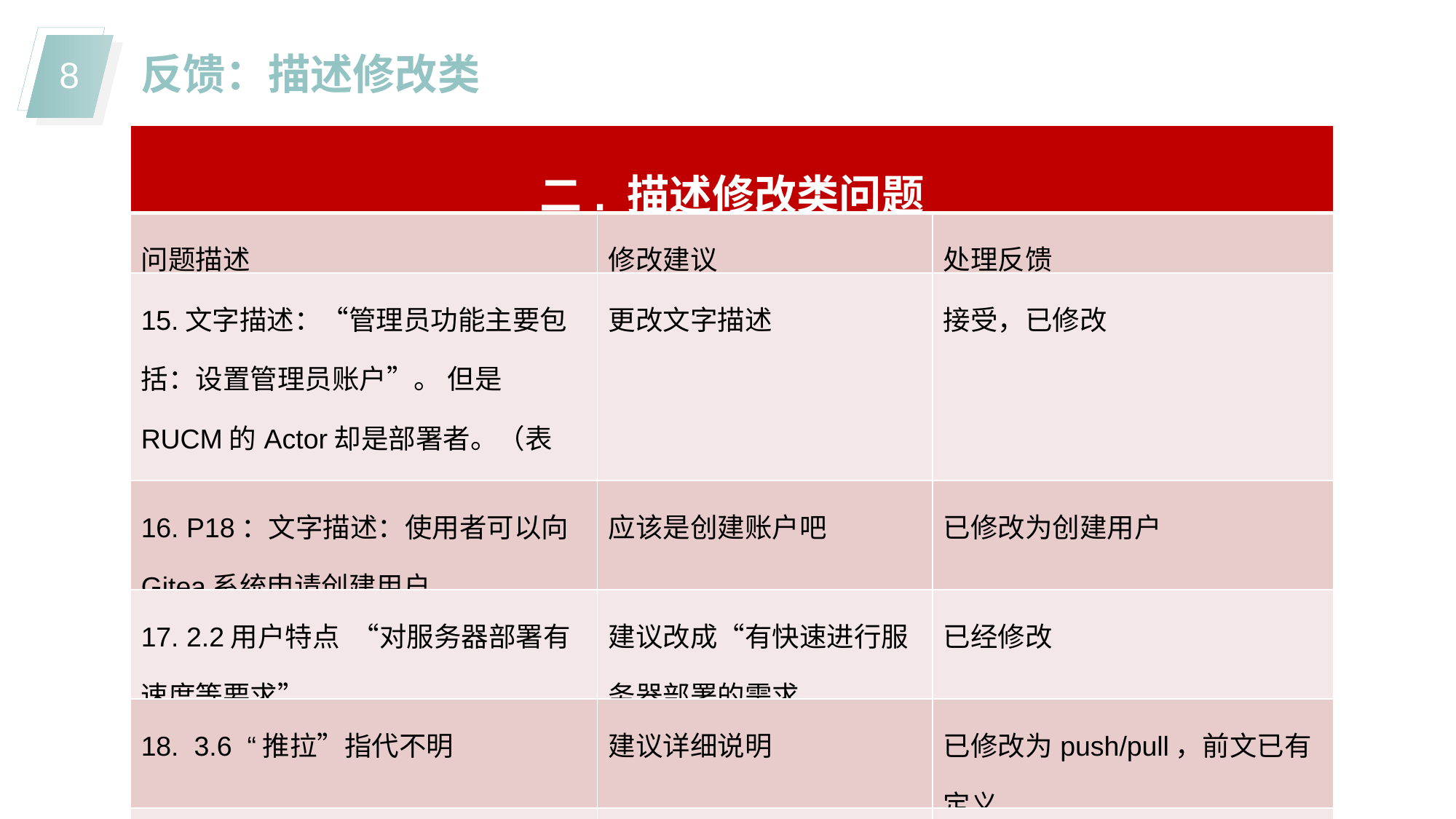

反馈：描述修改类
| 二. 描述修改类问题 |  |  |
| --- | --- | --- |
| 问题描述 | 修改建议 | 处理反馈 |
| 15.文字描述：“管理员功能主要包括：设置管理员账户”。 但是RUCM的Actor却是部署者。（表3.4） | 更改文字描述 | 接受，已修改 |
| 16. P18：文字描述：使用者可以向Gitea系统申请创建用户 | 应该是创建账户吧 | 已修改为创建用户 |
| 17. 2.2用户特点 “对服务器部署有速度等要求” | 建议改成“有快速进行服务器部署的需求 | 已经修改 |
| 18. 3.6 “推拉”指代不明 | 建议详细说明 | 已修改为push/pull，前文已有定义 |
| 19. 4.2 Webhook前文未说明 | 建议详细说明 | 已经修改为hook |